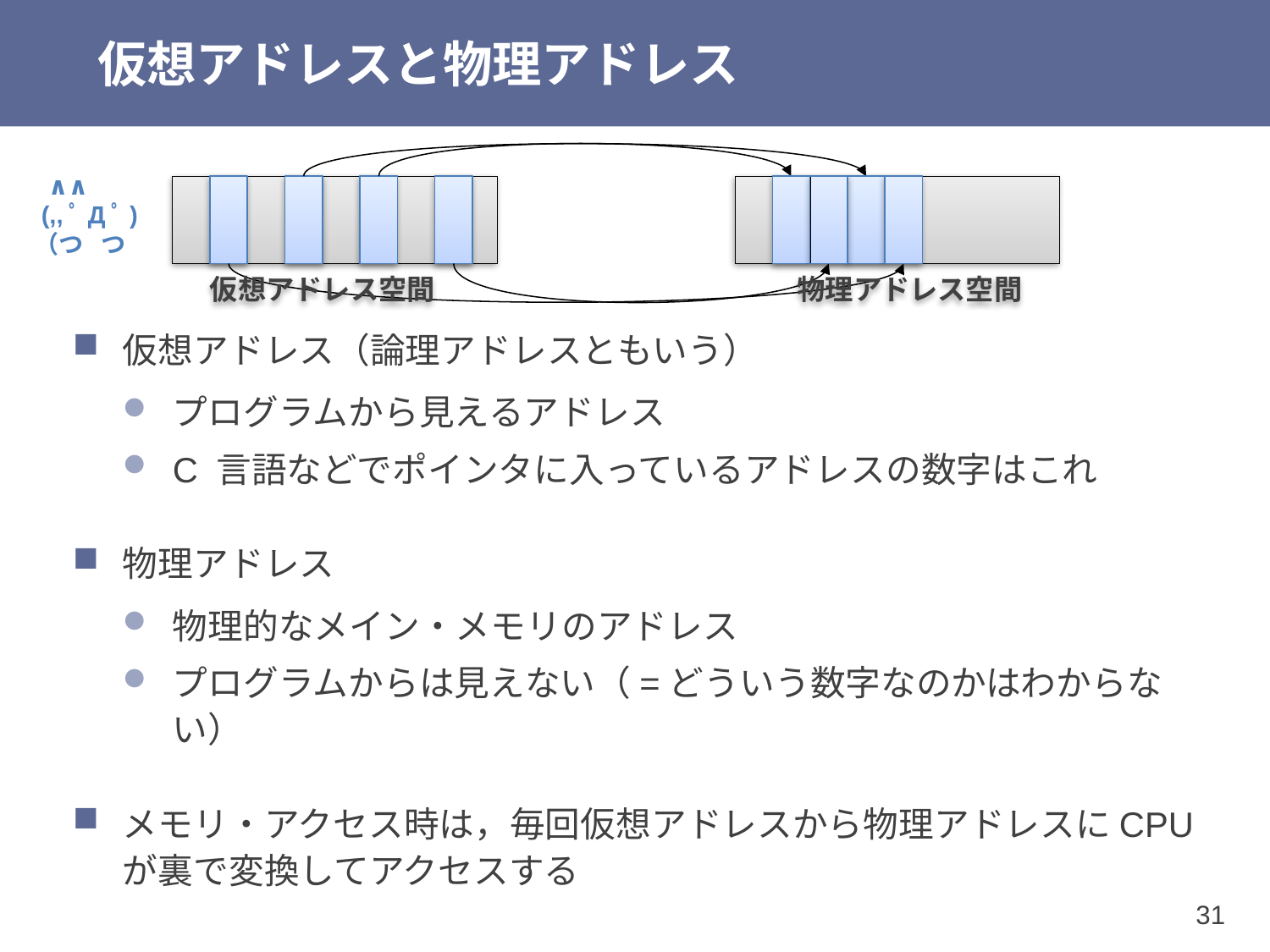

# 仮想アドレスと物理アドレス
  ∧∧
 (,,ﾟДﾟ)
（つ   つ

仮想アドレス空間
物理アドレス空間
仮想アドレス（論理アドレスともいう）
プログラムから見えるアドレス
C 言語などでポインタに入っているアドレスの数字はこれ
物理アドレス
物理的なメイン・メモリのアドレス
プログラムからは見えない（=どういう数字なのかはわからない）
メモリ・アクセス時は，毎回仮想アドレスから物理アドレスにCPU が裏で変換してアクセスする